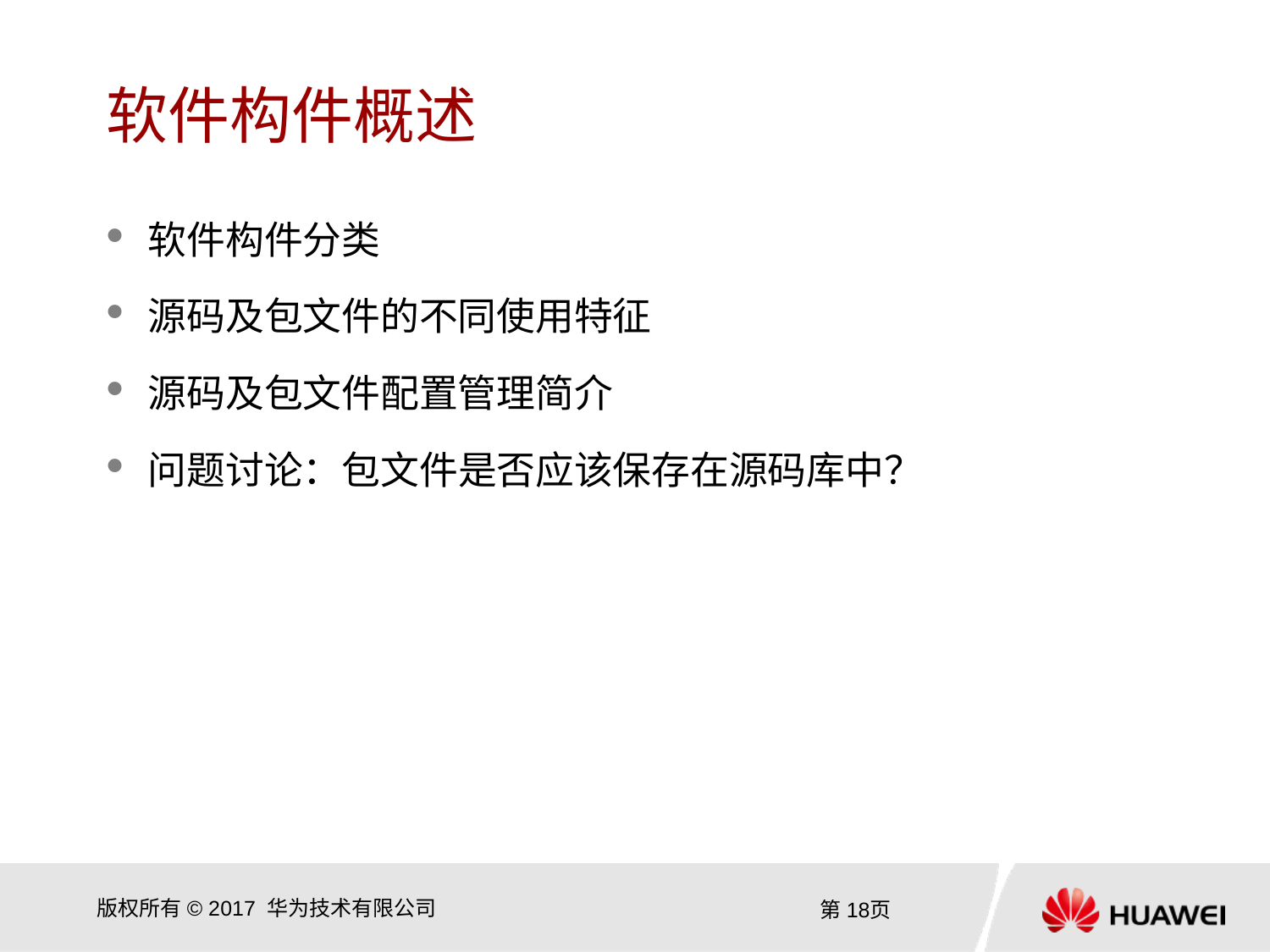

# 软件构件概述
软件构件分类
源码及包文件的不同使用特征
源码及包文件配置管理简介
问题讨论：包文件是否应该保存在源码库中？